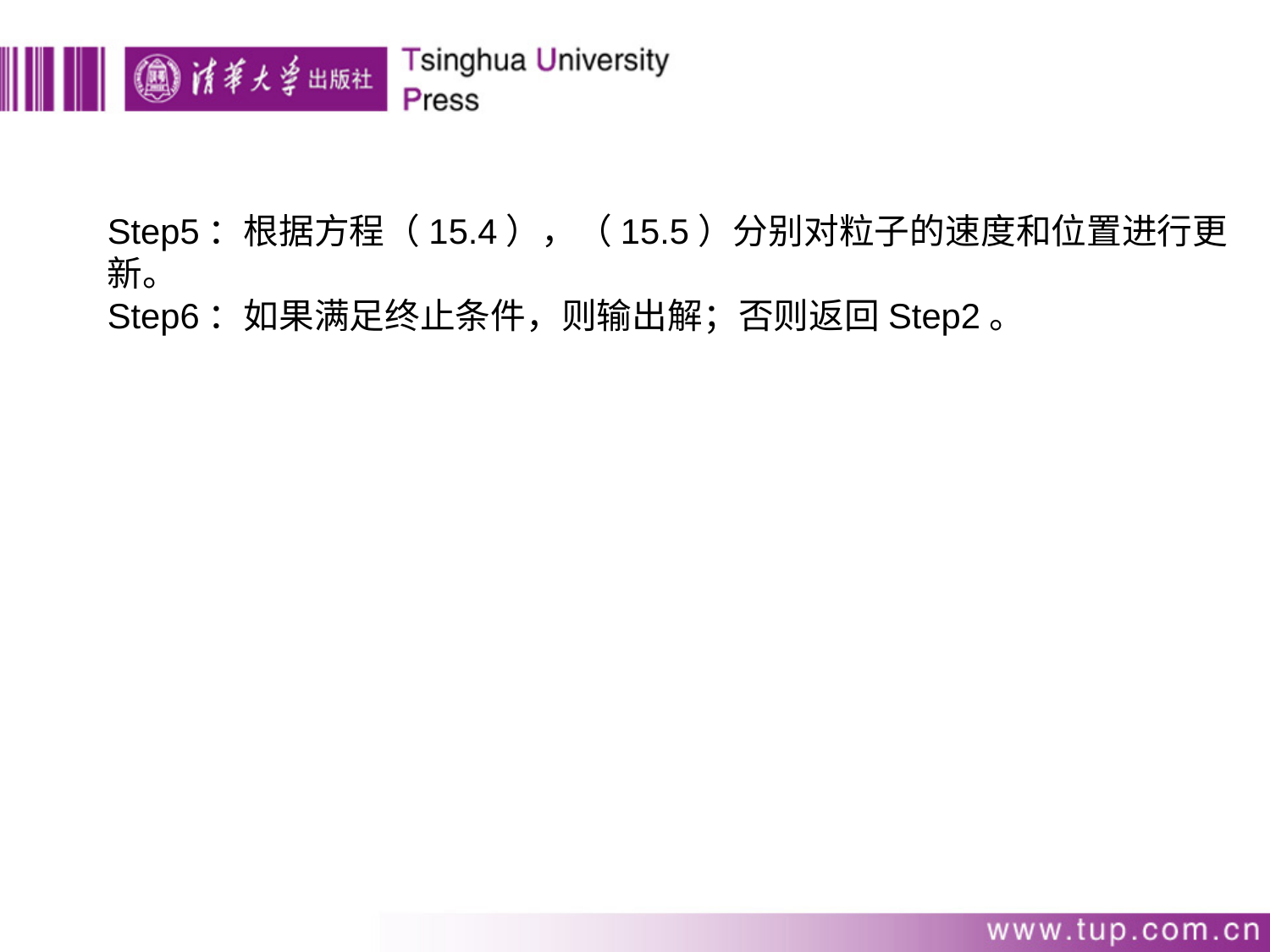

Step5：根据方程（15.4），（15.5）分别对粒子的速度和位置进行更新。
Step6：如果满足终止条件，则输出解；否则返回Step2。